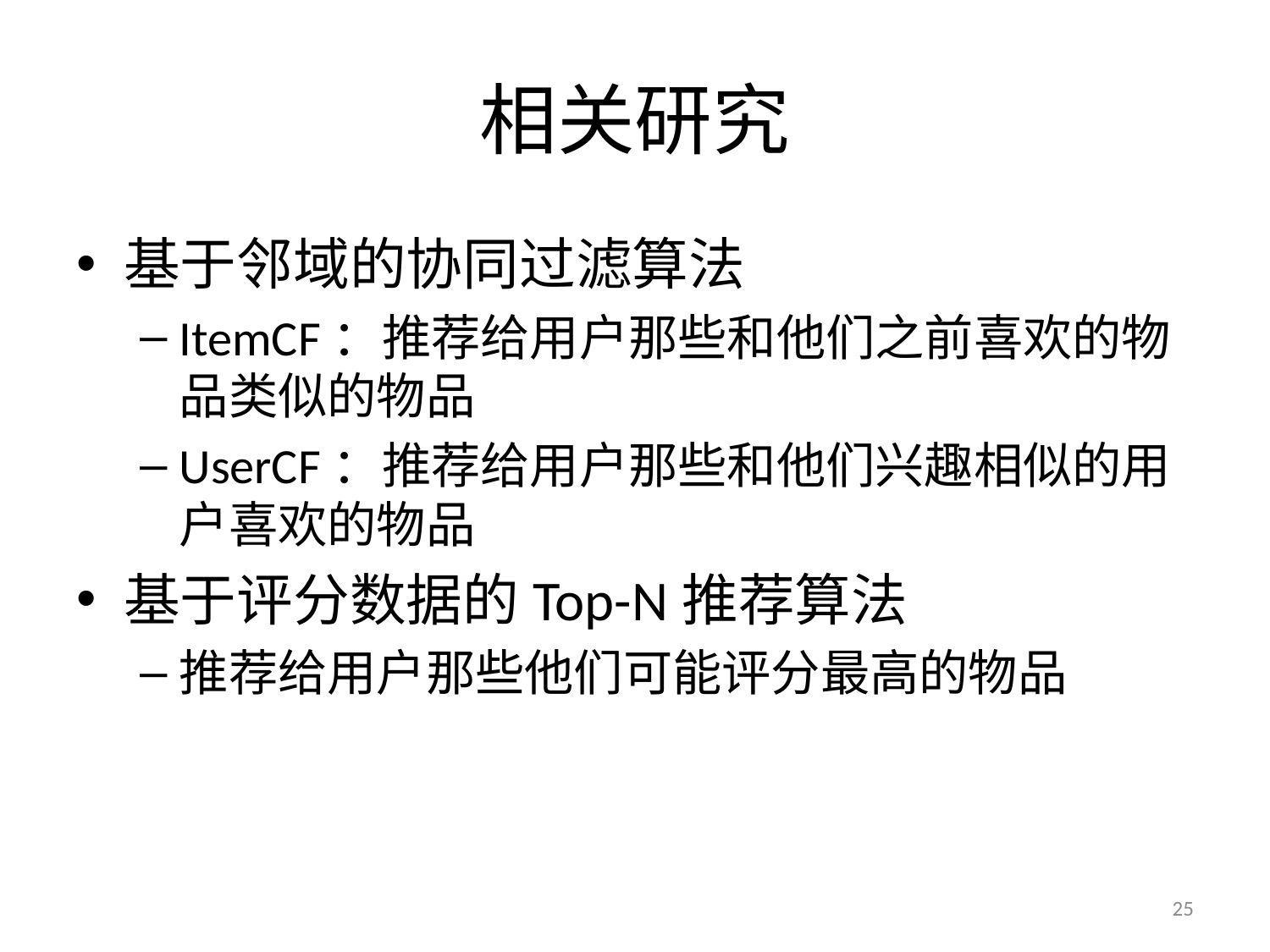

# 相关研究
基于邻域的协同过滤算法
ItemCF：推荐给用户那些和他们之前喜欢的物品类似的物品
UserCF：推荐给用户那些和他们兴趣相似的用户喜欢的物品
基于评分数据的Top-N推荐算法
推荐给用户那些他们可能评分最高的物品
25